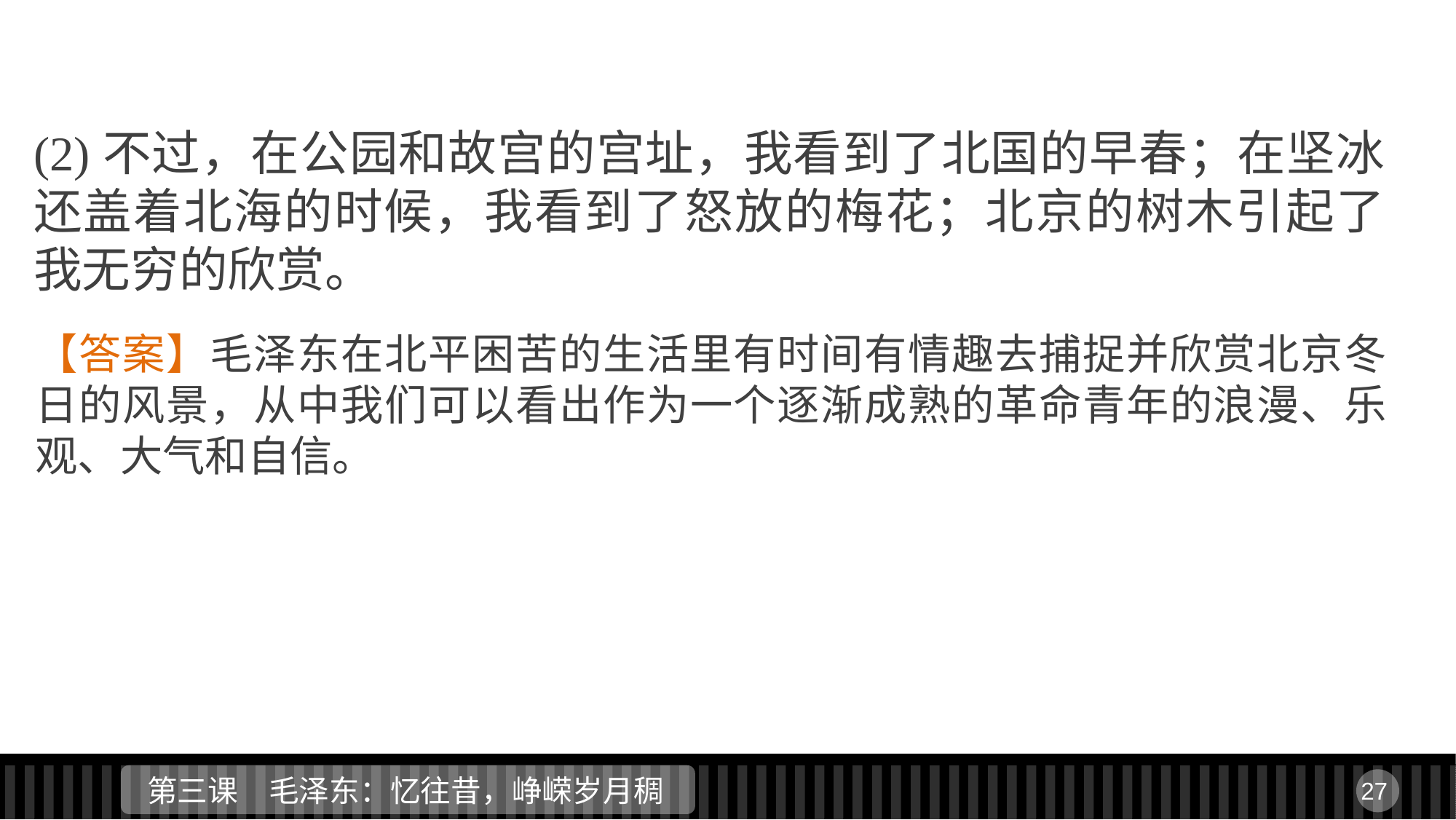

(2)不过，在公园和故宫的宫址，我看到了北国的早春；在坚冰还盖着北海的时候，我看到了怒放的梅花；北京的树木引起了我无穷的欣赏。
【答案】毛泽东在北平困苦的生活里有时间有情趣去捕捉并欣赏北京冬日的风景，从中我们可以看出作为一个逐渐成熟的革命青年的浪漫、乐观、大气和自信。